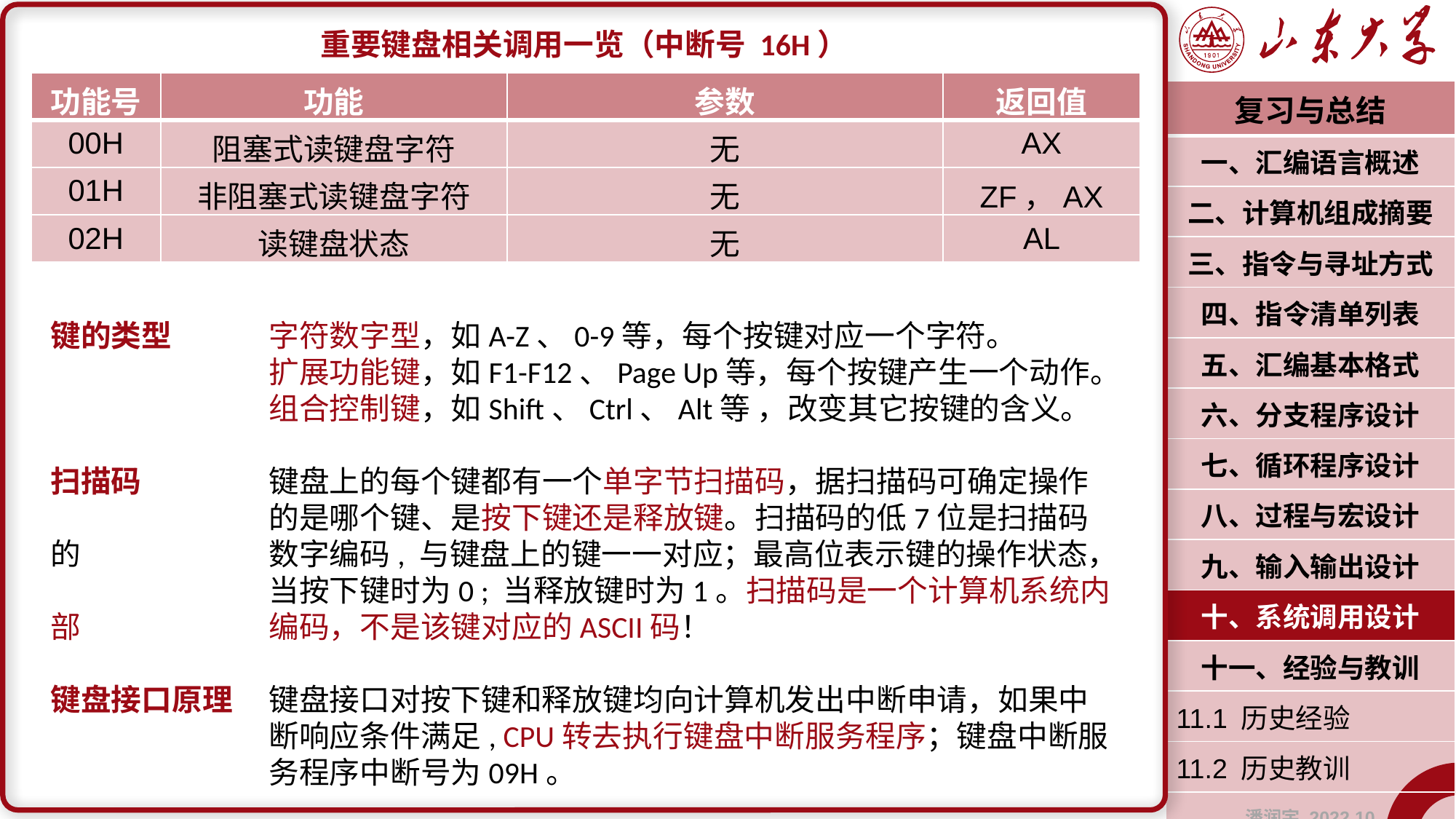

重要键盘相关调用一览（中断号 16H）

键的类型	字符数字型，如A-Z、0-9等，每个按键对应一个字符。
		扩展功能键，如F1-F12、Page Up等，每个按键产生一个动作。
		组合控制键，如Shift、Ctrl、Alt等 ，改变其它按键的含义。

扫描码		键盘上的每个键都有一个单字节扫描码，据扫描码可确定操作		的是哪个键、是按下键还是释放键。扫描码的低7位是扫描码的		数字编码, 与键盘上的键一一对应；最高位表示键的操作状态，		当按下键时为0 ; 当释放键时为1。扫描码是一个计算机系统内部		编码，不是该键对应的ASCII码！

键盘接口原理	键盘接口对按下键和释放键均向计算机发出中断申请，如果中		断响应条件满足, CPU转去执行键盘中断服务程序；键盘中断服		务程序中断号为09H。
| 功能号 | 功能 | 参数 | 返回值 |
| --- | --- | --- | --- |
| 00H | 阻塞式读键盘字符 | 无 | AX |
| 01H | 非阻塞式读键盘字符 | 无 | ZF，AX |
| 02H | 读键盘状态 | 无 | AL |
| 复习与总结 |
| --- |
| 一、汇编语言概述 |
| 二、计算机组成摘要 |
| 三、指令与寻址方式 |
| 四、指令清单列表 |
| 五、汇编基本格式 |
| 六、分支程序设计 |
| 七、循环程序设计 |
| 八、过程与宏设计 |
| 九、输入输出设计 |
| 十、系统调用设计 |
| 十一、经验与教训 |
| 11.1 历史经验 |
| 11.2 历史教训 |
| 潘润宇 2022.10 |